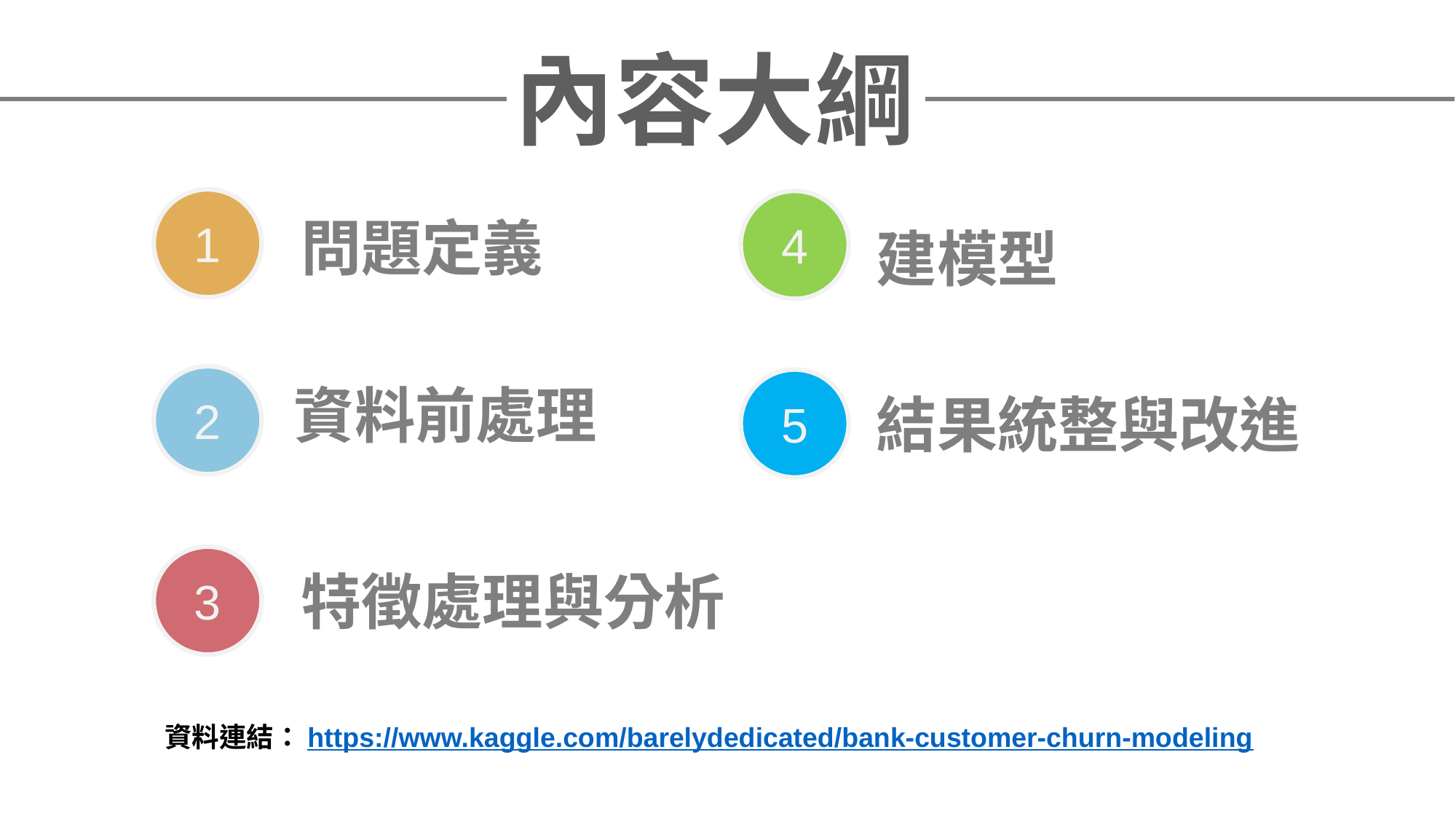

內容大綱
1
4
問題定義
建模型

2
5
資料前處理
結果統整與改進
3

特徵處理與分析
資料連結：https://www.kaggle.com/barelydedicated/bank-customer-churn-modeling